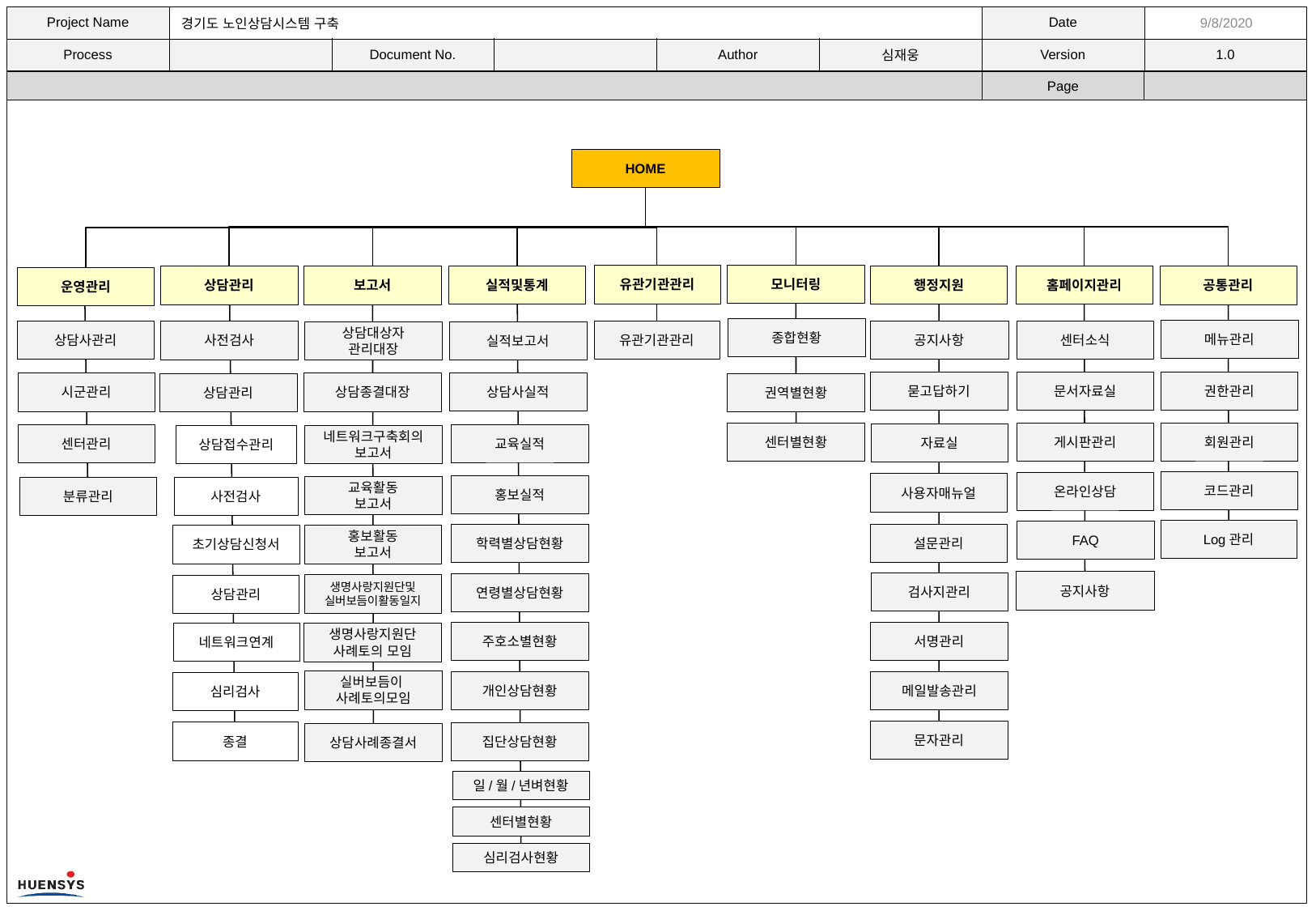

9/8/2020
HOME
모니터링
유관기관관리
실적및통계
행정지원
홈페이지관리
상담관리
보고서
공통관리
운영관리
종합현황
메뉴관리
상담사관리
공지사항
센터소식
유관기관관리
사전검사
실적보고서
상담대상자
관리대장
권한관리
묻고답하기
문서자료실
상담사실적
시군관리
상담종결대장
권역별현황
상담관리
회원관리
게시판관리
센터별현황
자료실
교육실적
센터관리
네트워크구축회의
보고서
상담접수관리
코드관리
온라인상담
사용자매뉴얼
홍보실적
교육활동
보고서
분류관리
사전검사
Log관리
FAQ
설문관리
학력별상담현황
홍보활동
보고서
초기상담신청서
공지사항
검사지관리
연령별상담현황
생명사랑지원단및
실버보듬이활동일지
상담관리
서명관리
주호소별현황
네트워크연계
생명사랑지원단
사례토의 모임
실버보듬이
사례토의모임
개인상담현황
메일발송관리
심리검사
문자관리
종결
집단상담현황
상담사례종결서
일/월/년벼현황
센터별현황
심리검사현황